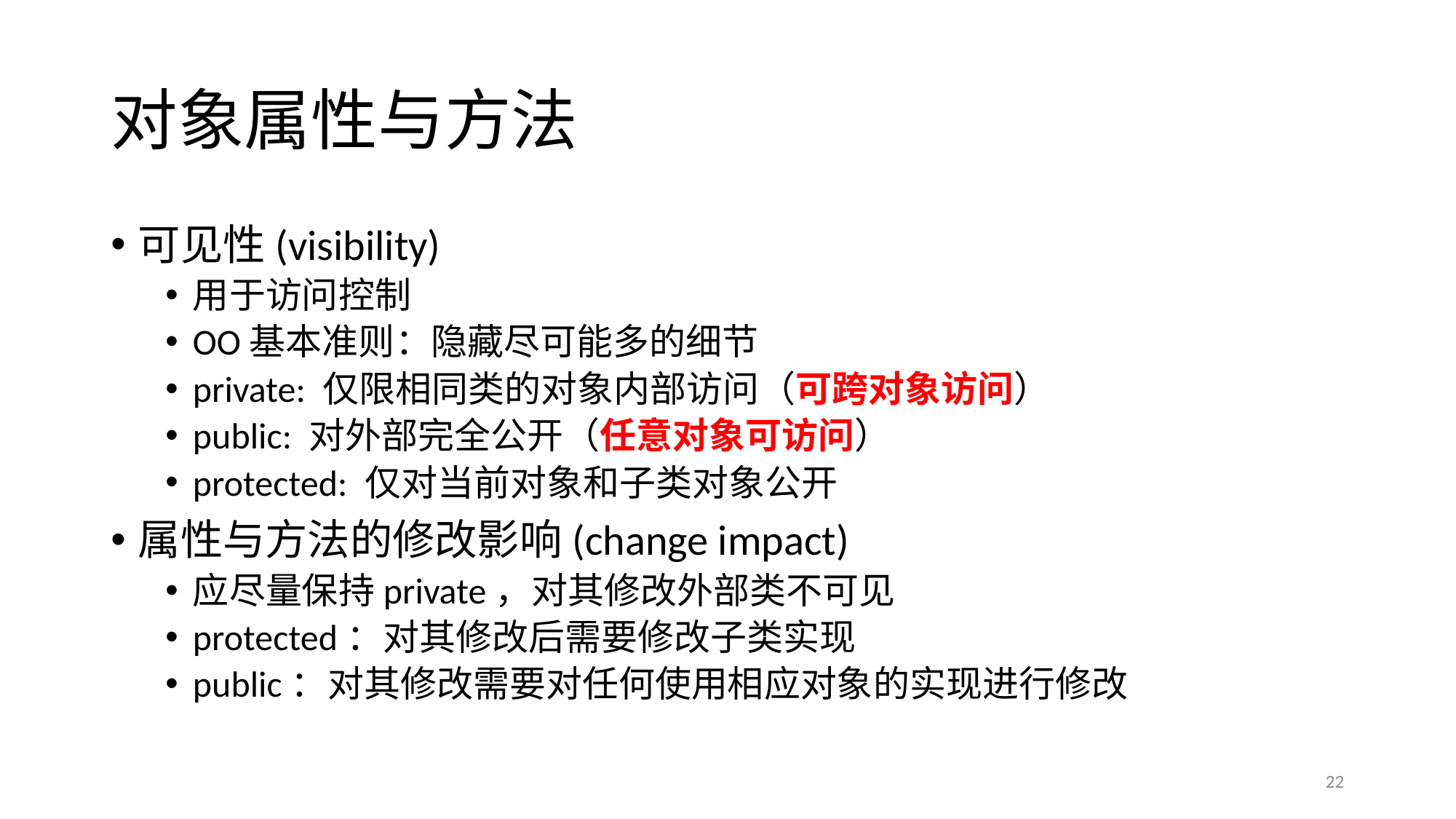

# 对象属性与方法
可见性(visibility)
用于访问控制
OO基本准则：隐藏尽可能多的细节
private: 仅限相同类的对象内部访问（可跨对象访问）
public: 对外部完全公开（任意对象可访问）
protected: 仅对当前对象和子类对象公开
属性与方法的修改影响(change impact)
应尽量保持private，对其修改外部类不可见
protected：对其修改后需要修改子类实现
public：对其修改需要对任何使用相应对象的实现进行修改
22